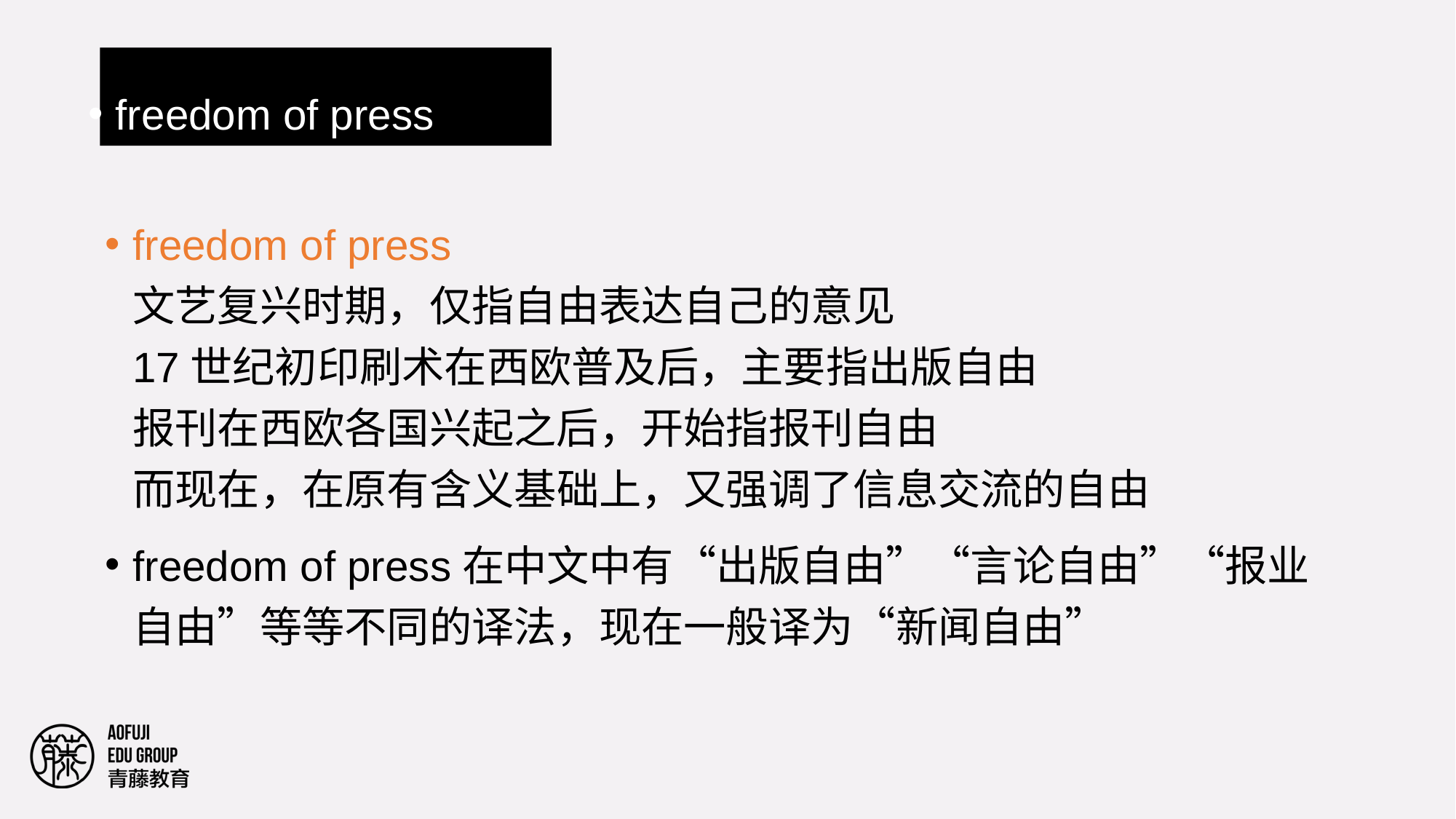

#

freedom of press
freedom of press
文艺复兴时期，仅指自由表达自己的意见　
17世纪初印刷术在西欧普及后，主要指出版自由
报刊在西欧各国兴起之后，开始指报刊自由
而现在，在原有含义基础上，又强调了信息交流的自由
freedom of press在中文中有“出版自由”“言论自由”“报业自由”等等不同的译法，现在一般译为“新闻自由”